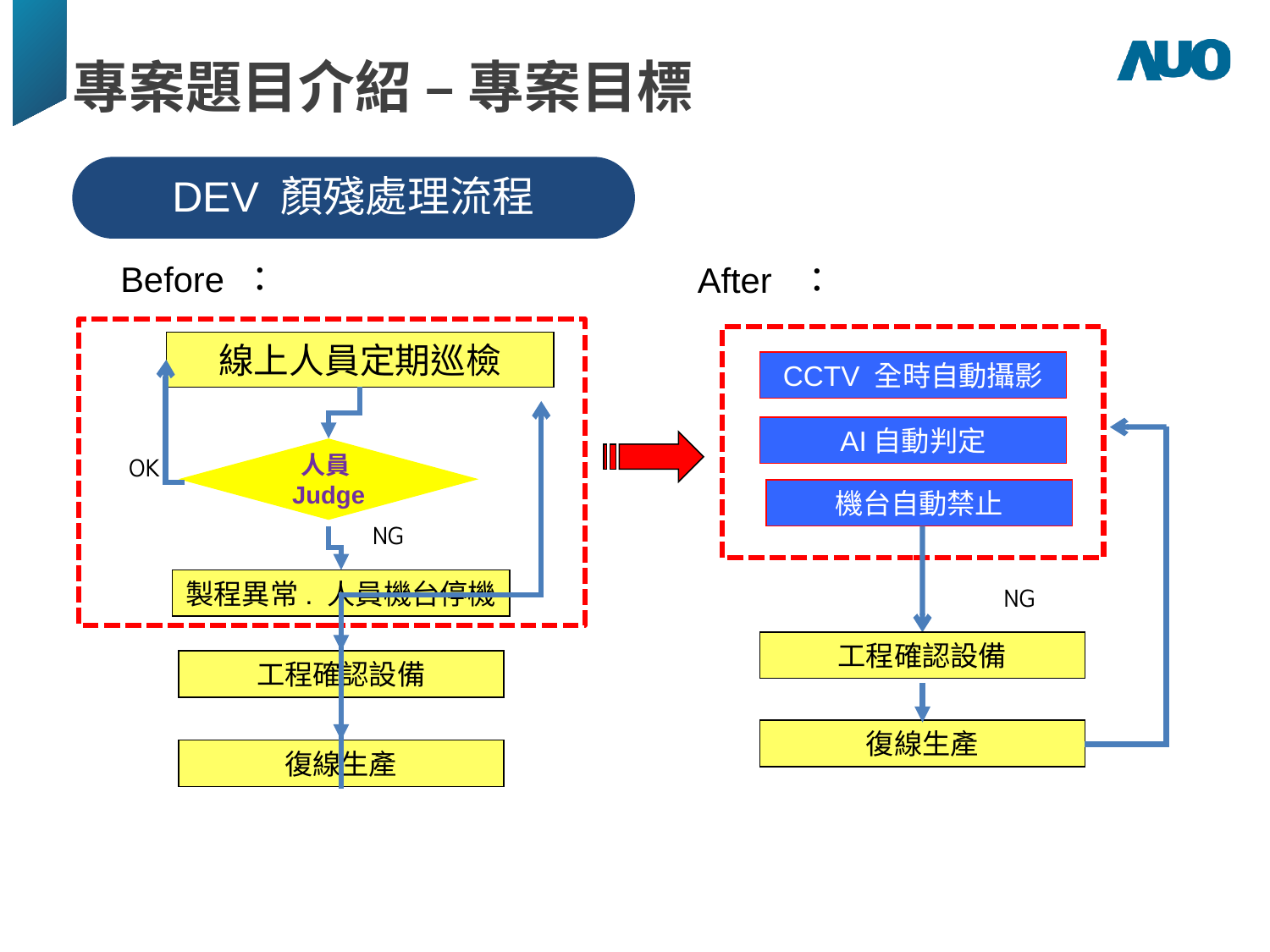

# 專案題目介紹 – 專案目標
DEV 顏殘處理流程
Before ：
After  ：

線上人員定期巡檢
CCTV 全時自動攝影
AI自動判定

人員Judge
OK
機台自動禁止
NG
製程異常. 人員機台停機
NG
工程確認設備
工程確認設備
復線生產
復線生產